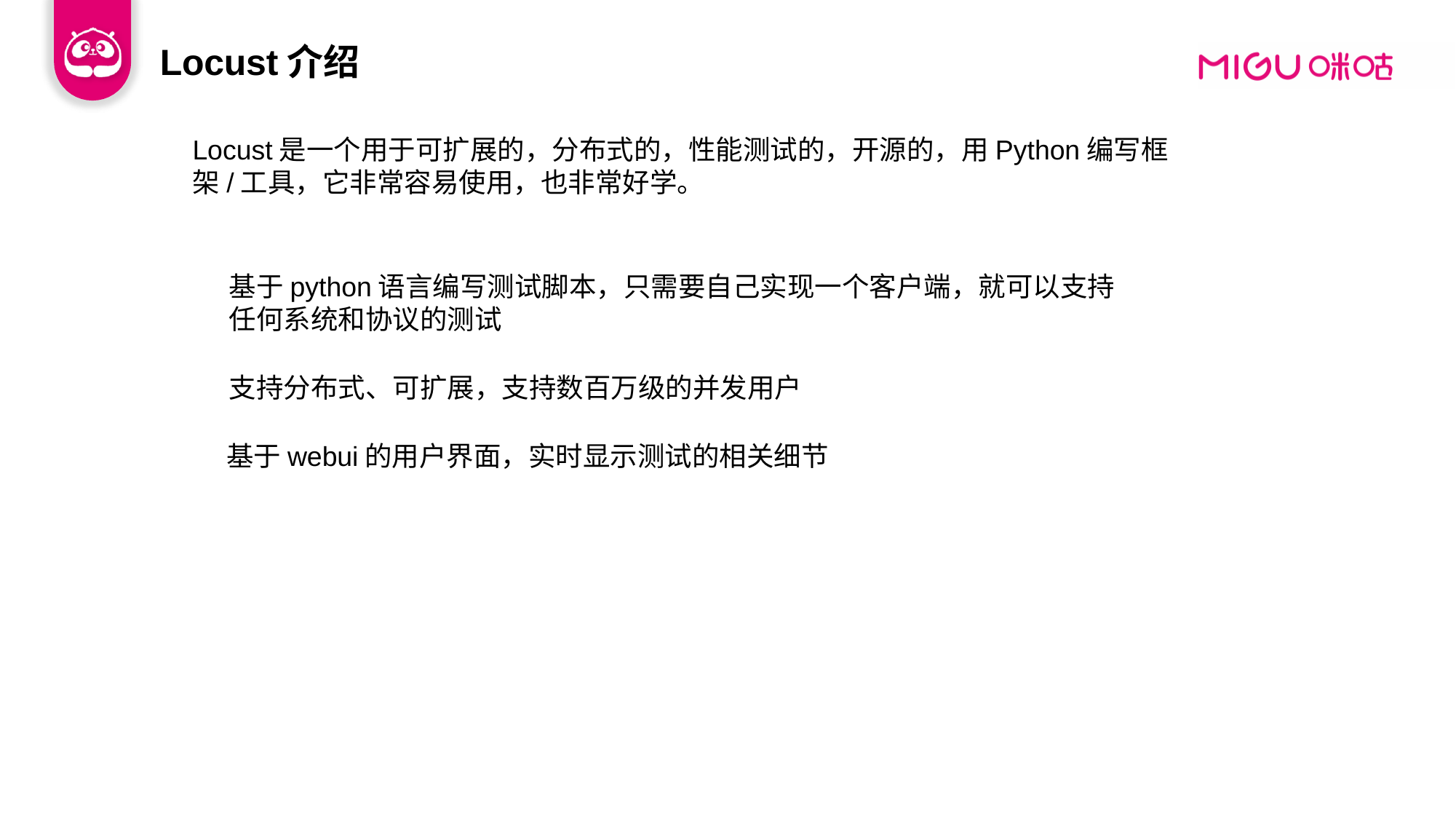

# Locust介绍
Locust是一个用于可扩展的，分布式的，性能测试的，开源的，用Python编写框架/工具，它非常容易使用，也非常好学。
基于python语言编写测试脚本，只需要自己实现一个客户端，就可以支持任何系统和协议的测试
支持分布式、可扩展，支持数百万级的并发用户
基于webui的用户界面，实时显示测试的相关细节